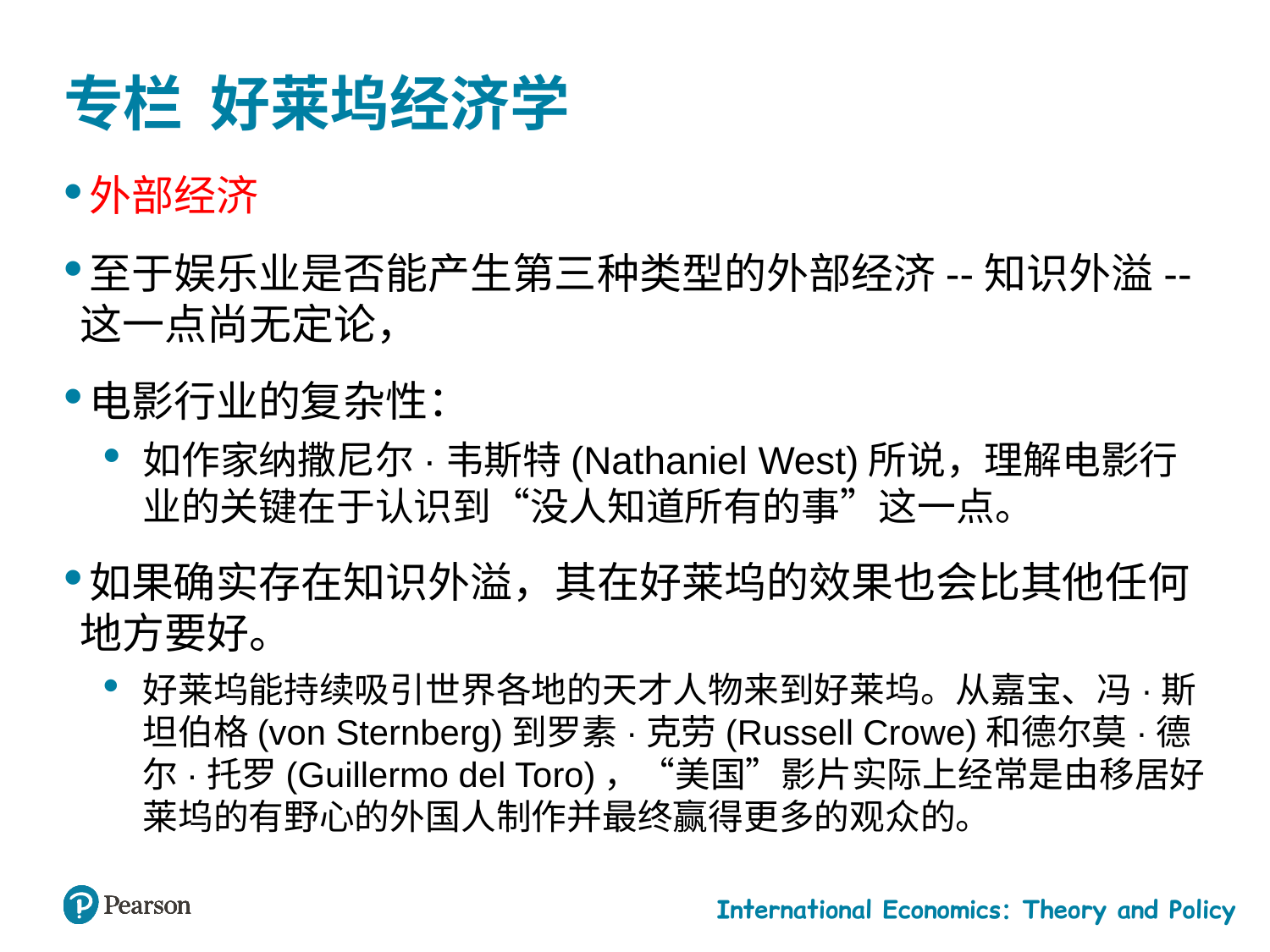

# 专栏  好莱坞经济学
外部经济
至于娱乐业是否能产生第三种类型的外部经济--知识外溢--这一点尚无定论，
电影行业的复杂性：
如作家纳撒尼尔·韦斯特(Nathaniel West)所说，理解电影行业的关键在于认识到“没人知道所有的事”这一点。
如果确实存在知识外溢，其在好莱坞的效果也会比其他任何地方要好。
好莱坞能持续吸引世界各地的天才人物来到好莱坞。从嘉宝、冯·斯坦伯格(von Sternberg)到罗素·克劳(Russell Crowe)和德尔莫·德尔·托罗(Guillermo del Toro)，“美国”影片实际上经常是由移居好莱坞的有野心的外国人制作并最终赢得更多的观众的。